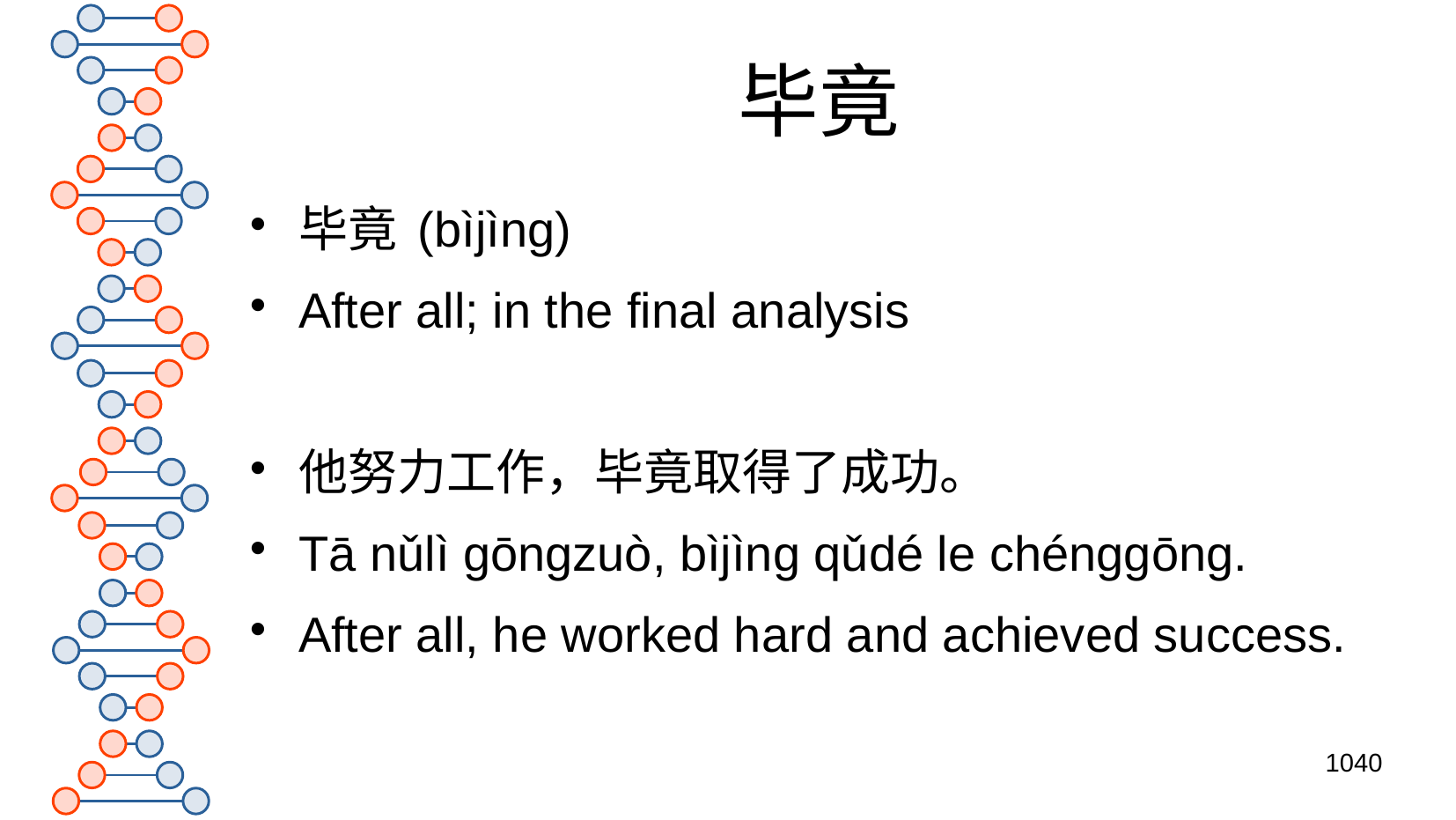

# 毕竟
毕竟 (bìjìng)
After all; in the final analysis

他努力工作，毕竟取得了成功。
Tā nǔlì gōngzuò, bìjìng qǔdé le chénggōng.
After all, he worked hard and achieved success.

1040